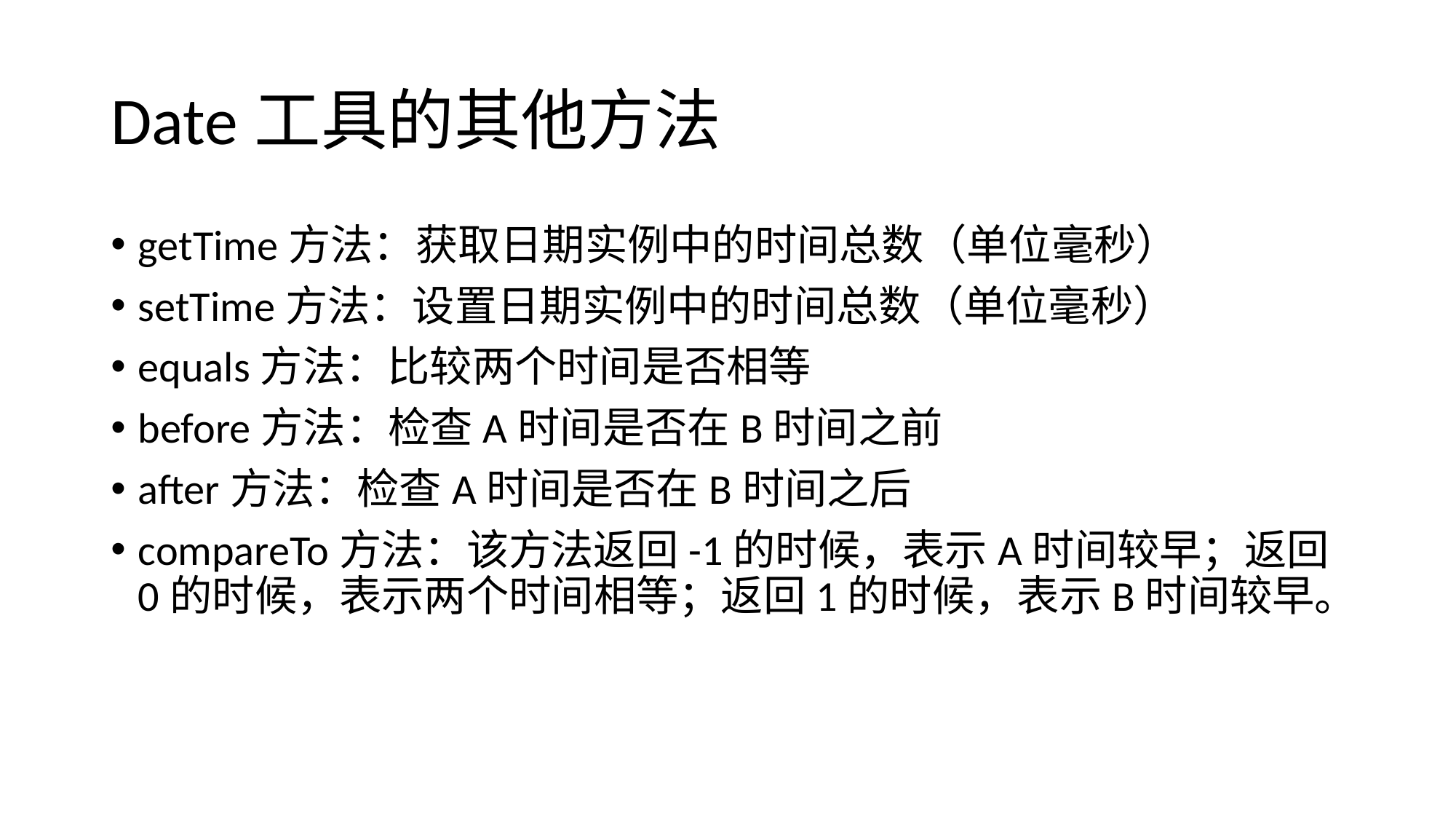

# Date工具的其他方法
getTime方法：获取日期实例中的时间总数（单位毫秒）
setTime方法：设置日期实例中的时间总数（单位毫秒）
equals方法：比较两个时间是否相等
before方法：检查A时间是否在B时间之前
after方法：检查A时间是否在B时间之后
compareTo方法：该方法返回-1的时候，表示A时间较早；返回0的时候，表示两个时间相等；返回1的时候，表示B时间较早。